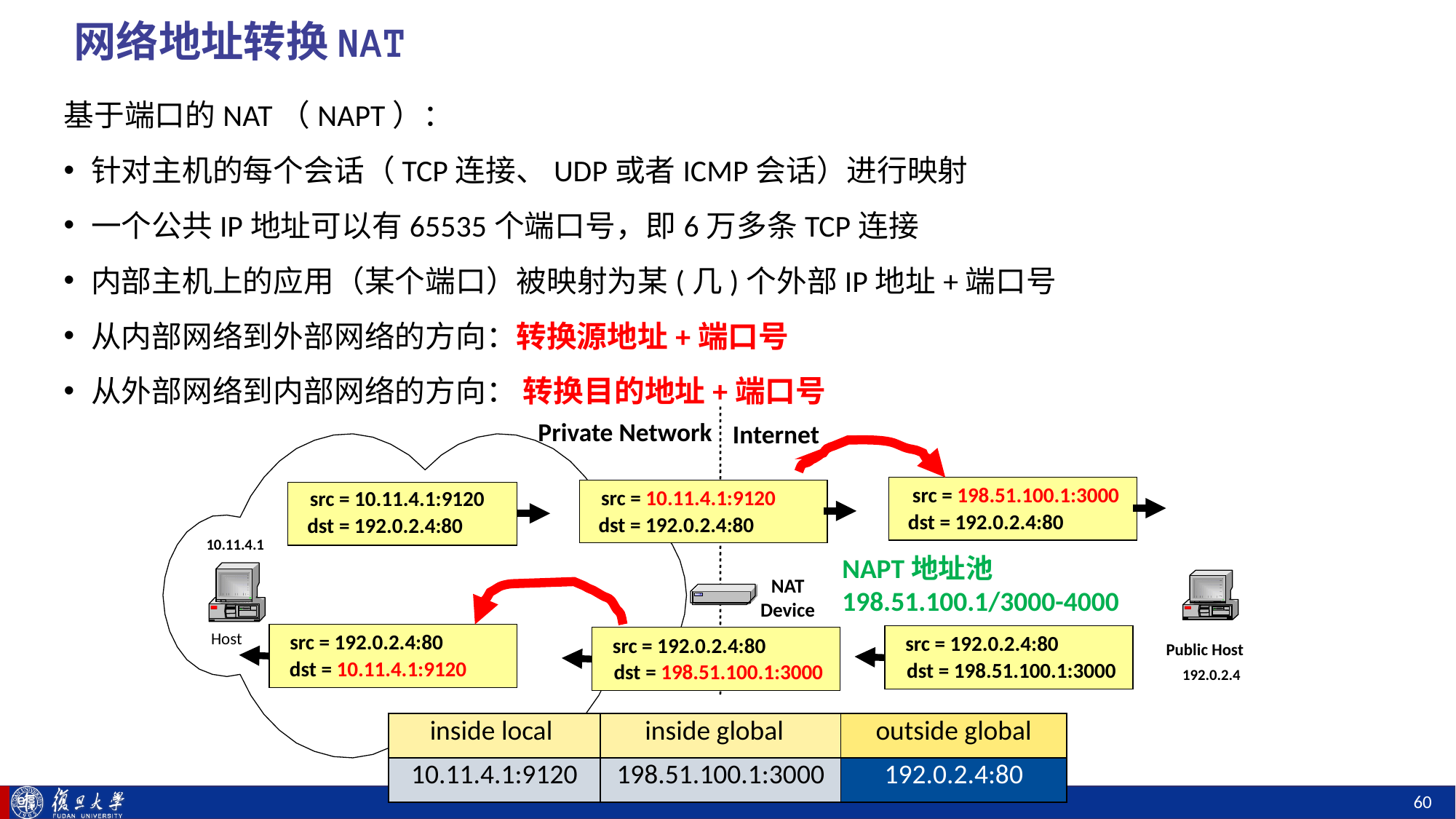

# 网络地址转换NAT
基于端口的NAT（NAPT）：
针对主机的每个会话（TCP连接、UDP或者ICMP会话）进行映射
一个公共IP地址可以有65535个端口号，即6万多条TCP连接
内部主机上的应用（某个端口）被映射为某(几)个外部IP地址+端口号
从内部网络到外部网络的方向：转换源地址+端口号
从外部网络到内部网络的方向： 转换目的地址+端口号

Private Network
Internet

src = 198.51.100.1:3000
dst = 192.0.2.4:80

src = 10.11.4.1:9120
dst = 192.0.2.4:80

src = 10.11.4.1:9120
dst = 192.0.2.4:80

10.11.4.1

NAPT地址池 198.51.100.1/3000-4000

NAT
Device

src = 192.0.2.4:80
dst = 10.11.4.1:9120

src = 192.0.2.4:80
dst = 198.51.100.1:3000

src = 192.0.2.4:80
dst = 198.51.100.1:3000

Host
Public Host
192.0.2.4

| inside local | inside global | outside global |
| --- | --- | --- |
| 10.11.4.1:9120 | 198.51.100.1:3000 | 192.0.2.4:80 |